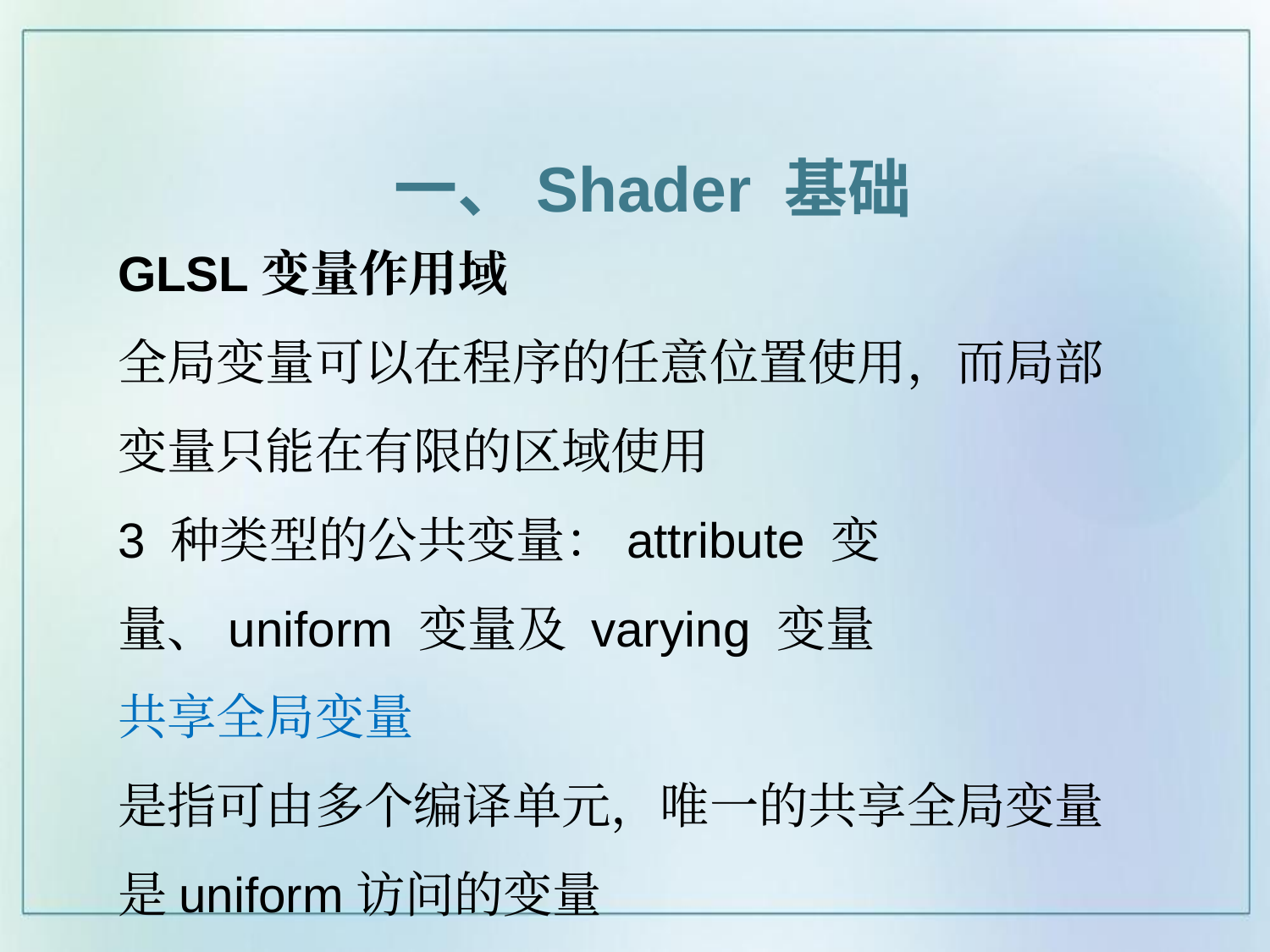

一、Shader 基础
GLSL变量作用域
全局变量可以在程序的任意位置使用，而局部变量只能在有限的区域使用
3 种类型的公共变量：attribute 变量、uniform 变量及 varying 变量
共享全局变量
是指可由多个编译单元，唯一的共享全局变量是uniform访问的变量